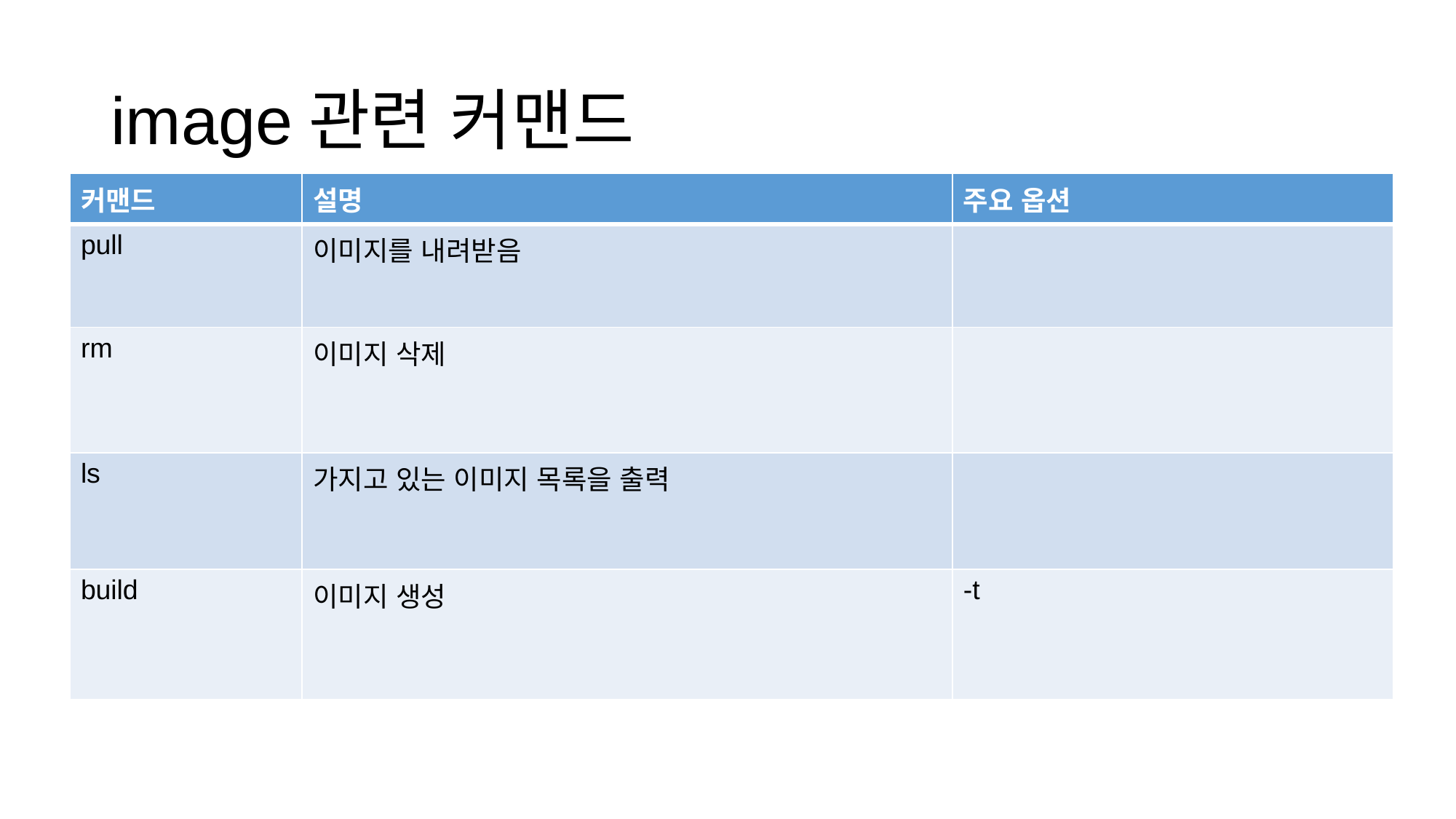

# image관련 커맨드
| 커맨드 | 설명 | 주요 옵션 |
| --- | --- | --- |
| pull | 이미지를 내려받음 |  |
| rm | 이미지 삭제 |  |
| ls | 가지고 있는 이미지 목록을 출력 |  |
| build | 이미지 생성 | -t |